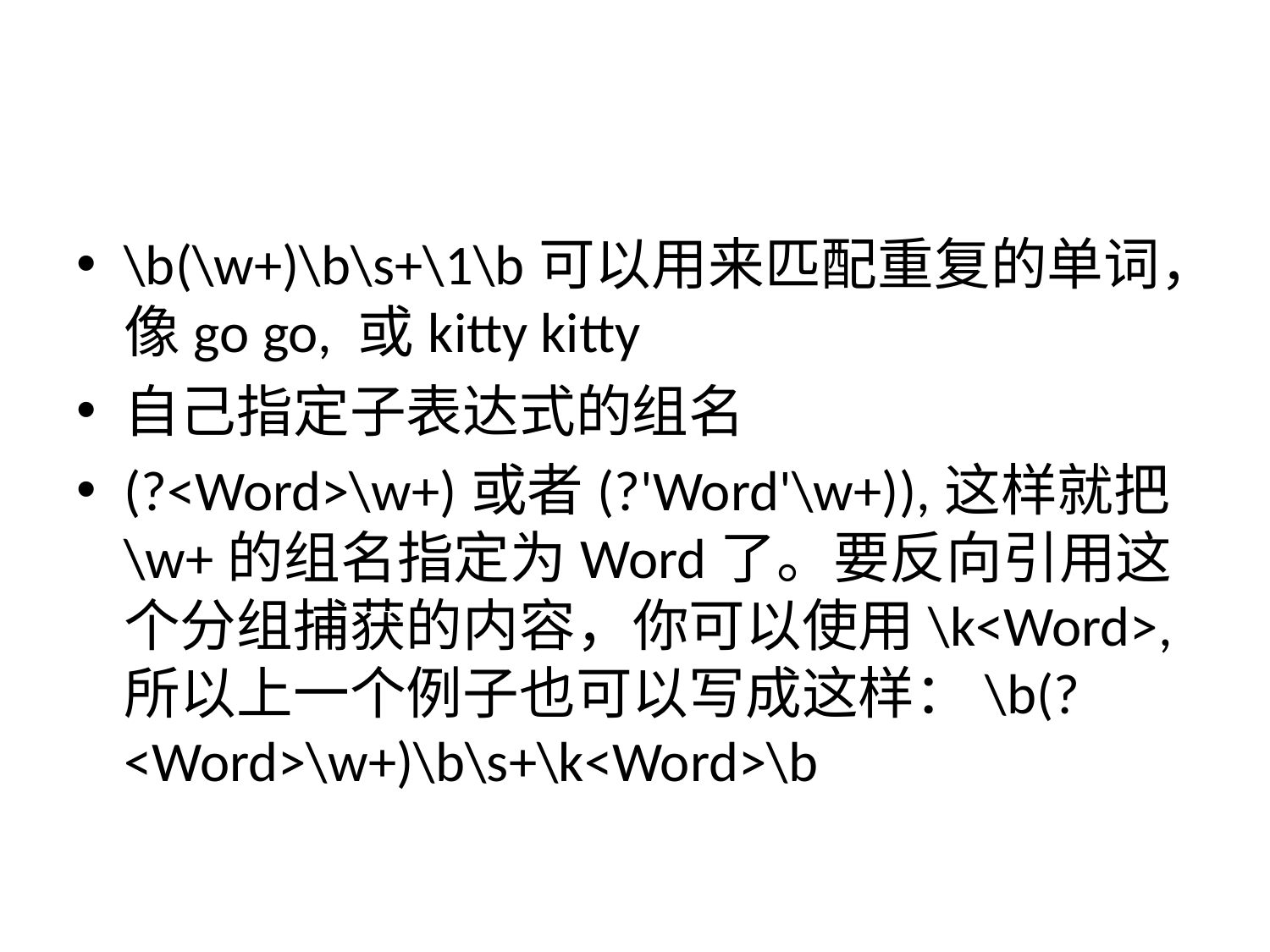

#
\b(\w+)\b\s+\1\b可以用来匹配重复的单词，像go go, 或kitty kitty
自己指定子表达式的组名
(?<Word>\w+)或者(?'Word'\w+)),这样就把\w+的组名指定为Word了。要反向引用这个分组捕获的内容，你可以使用\k<Word>,所以上一个例子也可以写成这样：\b(?<Word>\w+)\b\s+\k<Word>\b